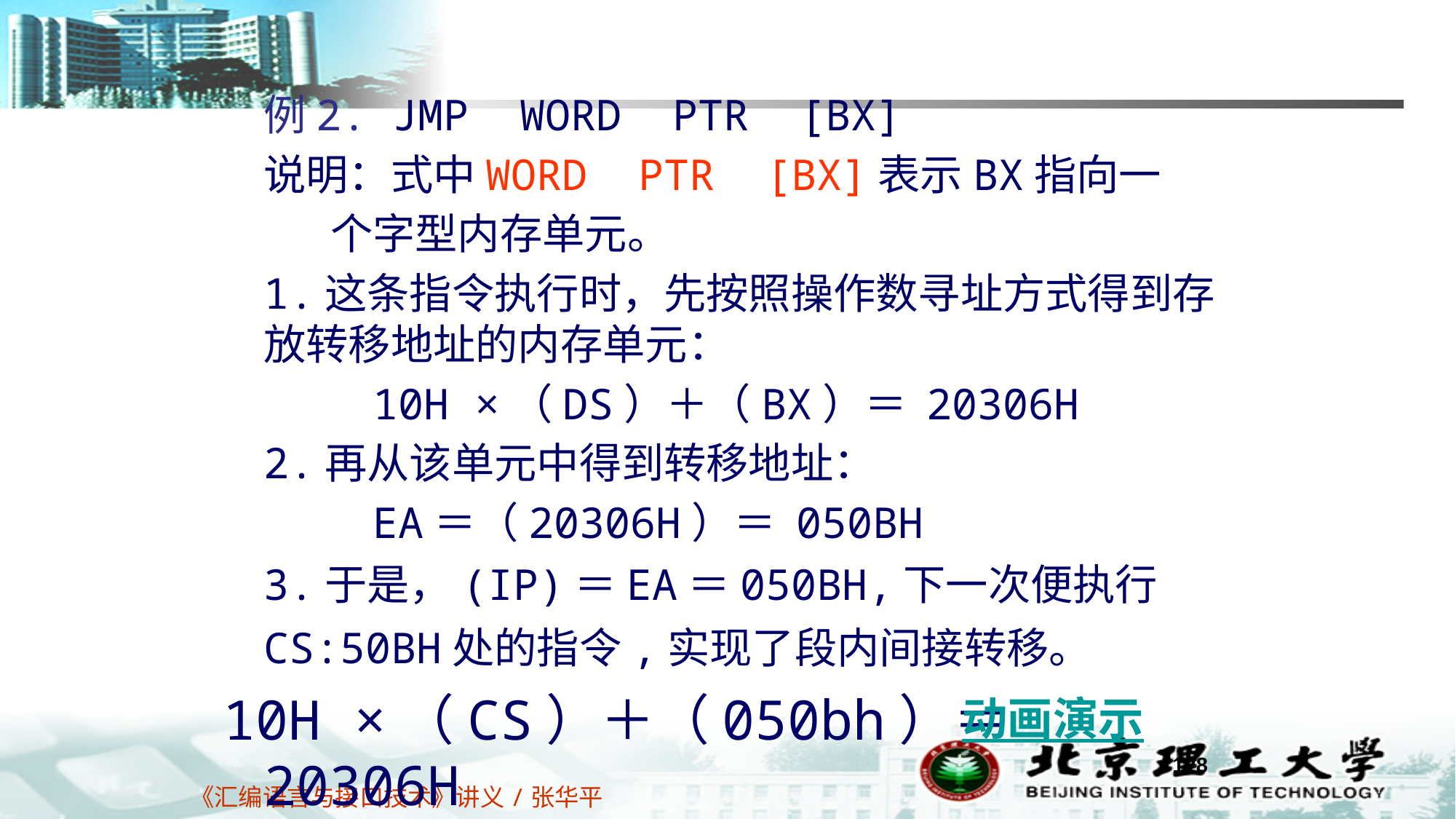

例2. JMP  WORD  PTR  [BX]
	说明：式中WORD  PTR  [BX]表示BX指向一
	      个字型内存单元。
	1.这条指令执行时，先按照操作数寻址方式得到存放转移地址的内存单元：
    	10H ×（DS）＋（BX）＝ 20306H
	2.再从该单元中得到转移地址：
    	EA＝（20306H）＝ 050BH
	3.于是，(IP)＝EA＝050BH,下一次便执行CS:50BH处的指令,实现了段内间接转移。
10H ×（CS）＋（050bh）＝ 20306H

动画演示
128